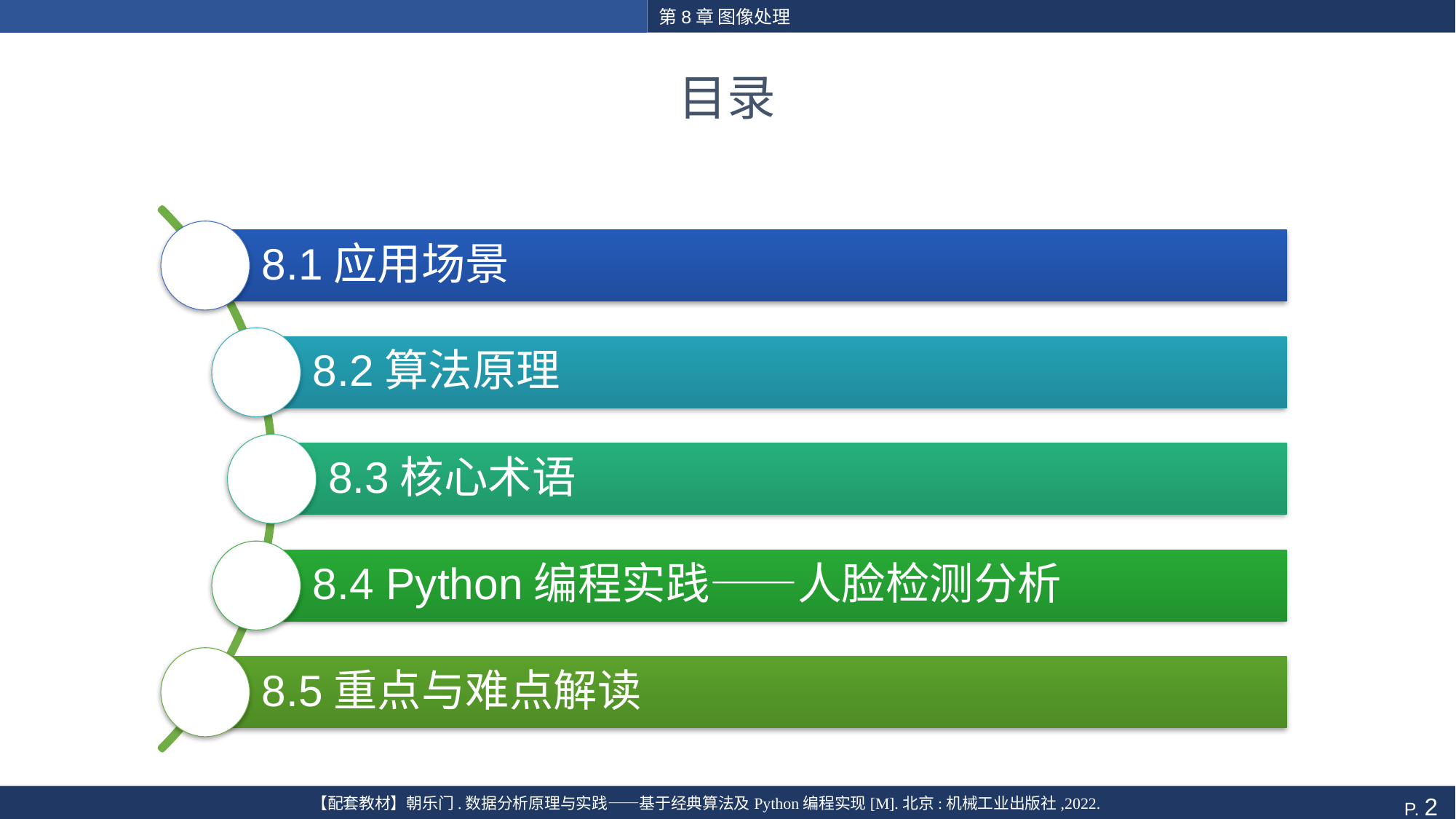

第8章 图像处理
# 目录
8.1应用场景
8.2算法原理
8.3核心术语
8.4 Python编程实践——人脸检测分析
8.5重点与难点解读